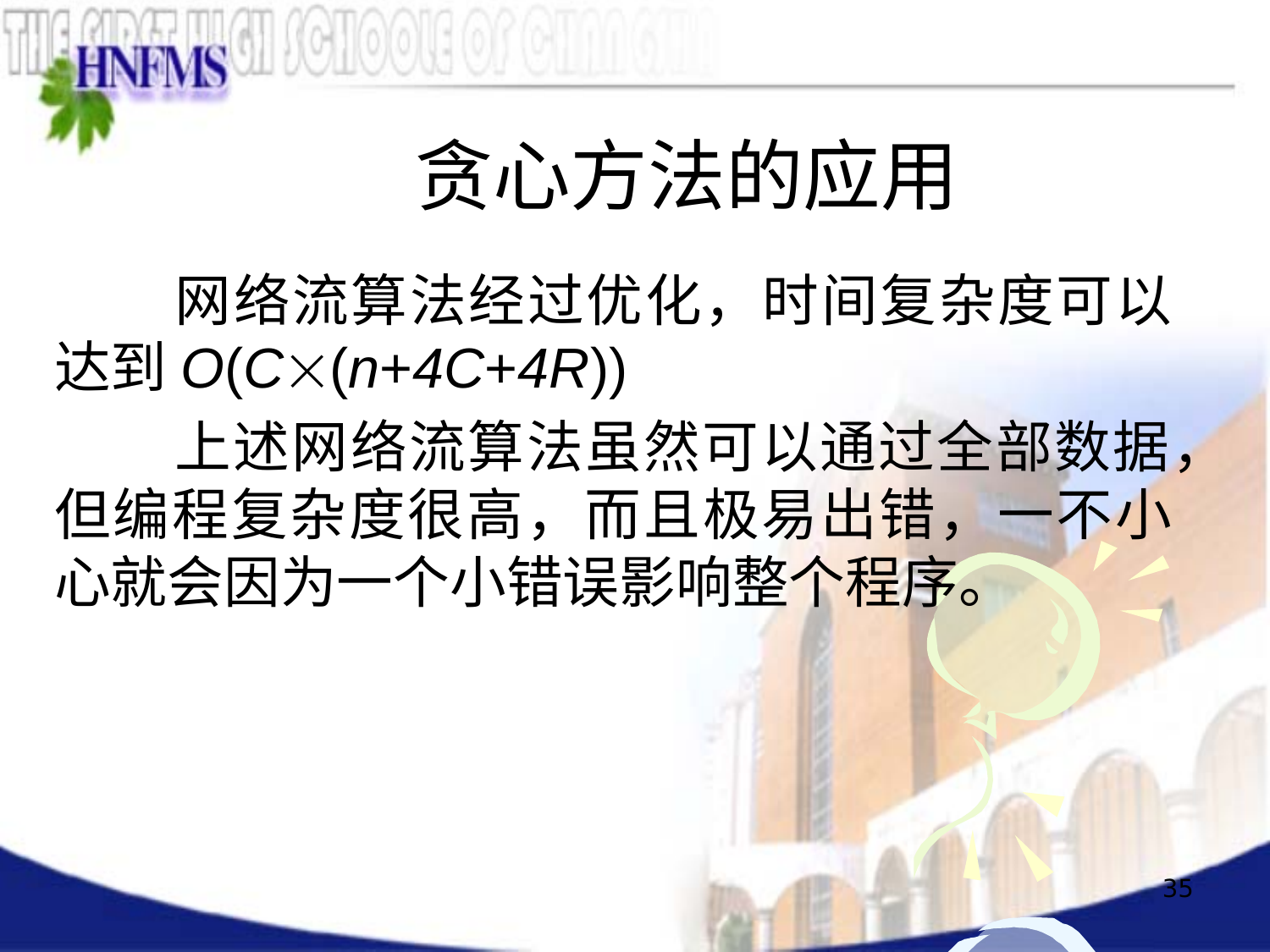

# 贪心方法的应用
       网络流算法经过优化，时间复杂度可以达到O(C×(n+4C+4R))
       上述网络流算法虽然可以通过全部数据，但编程复杂度很高，而且极易出错，一不小心就会因为一个小错误影响整个程序。
35